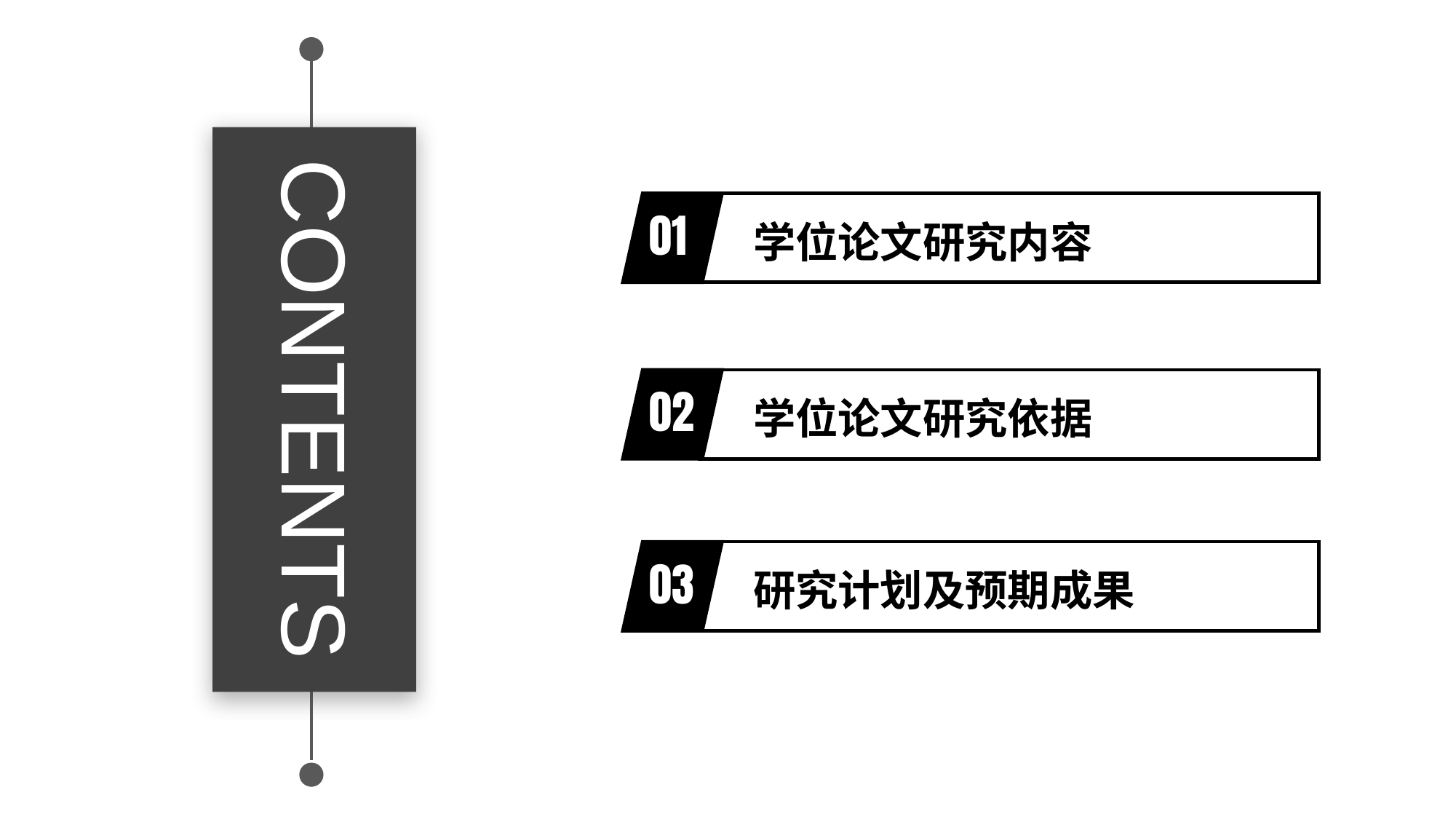

01
学位论文研究内容

CONTENTS

02
学位论文研究依据

03
研究计划及预期成果